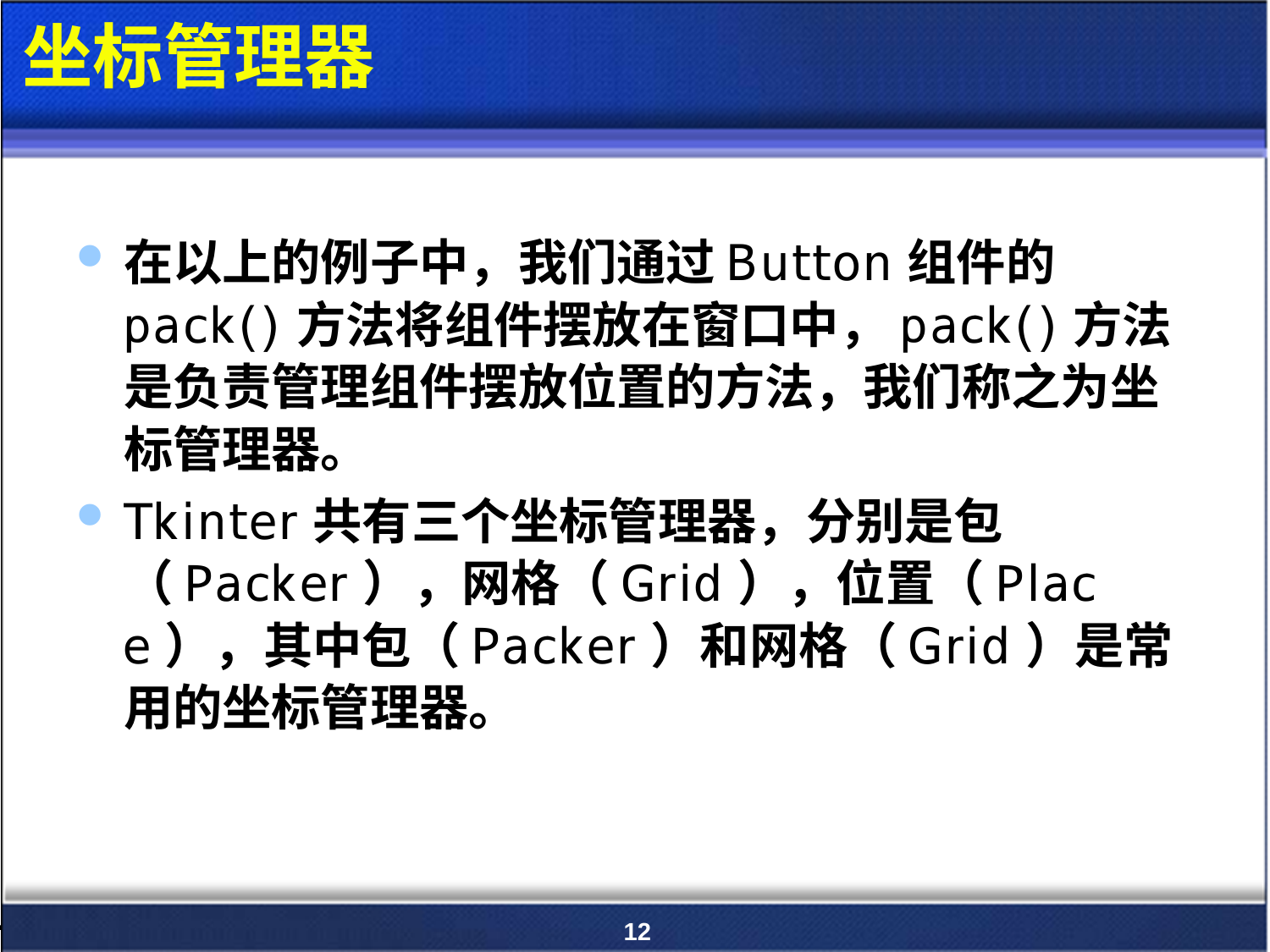

# 坐标管理器
在以上的例子中，我们通过Button组件的pack()方法将组件摆放在窗口中，pack()方法是负责管理组件摆放位置的方法，我们称之为坐标管理器。
Tkinter共有三个坐标管理器，分别是包（Packer），网格（Grid），位置（Place），其中包（Packer）和网格（Grid）是常用的坐标管理器。
12